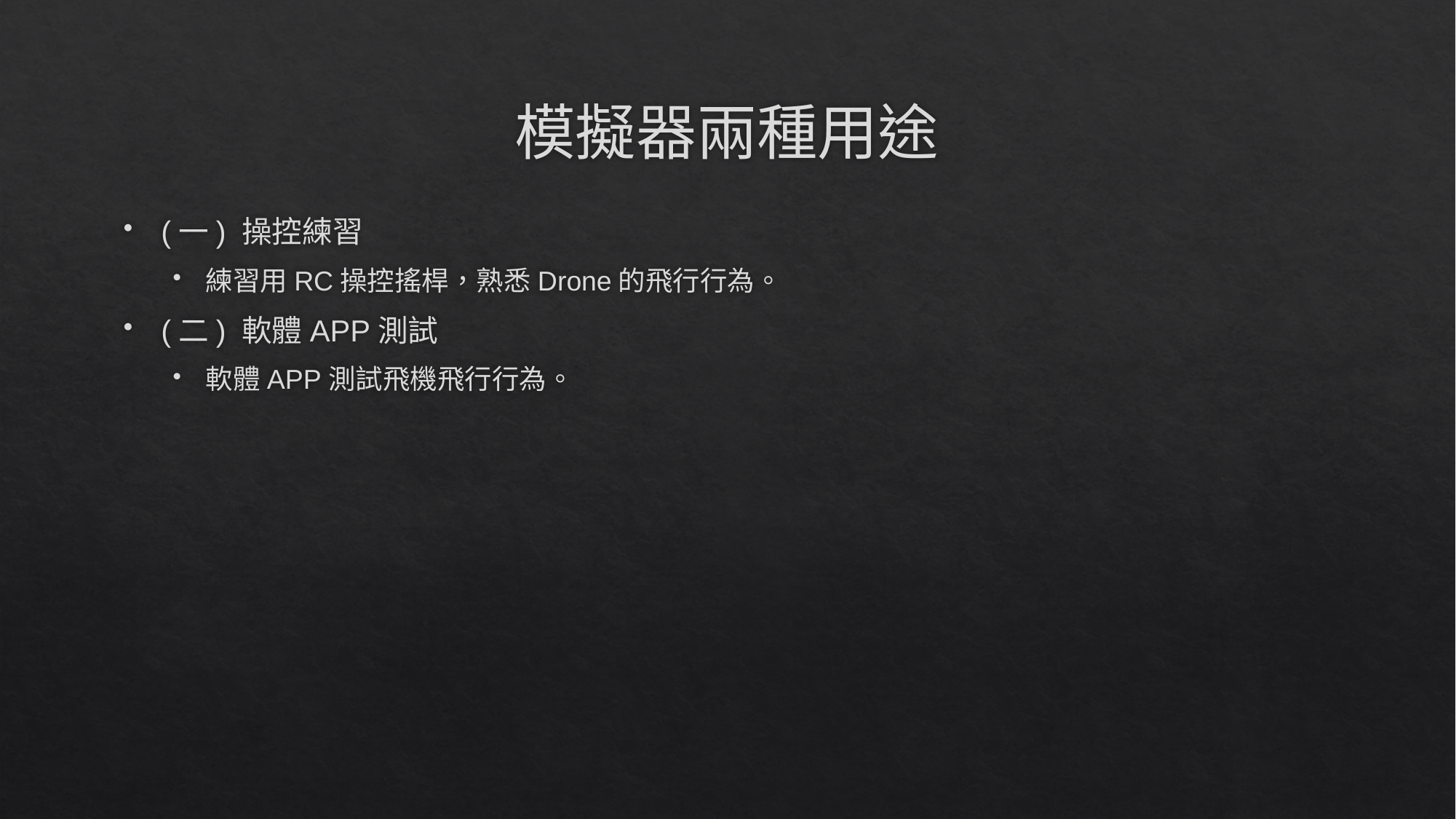

# 模擬器兩種用途
(一) 操控練習
練習用RC操控搖桿，熟悉Drone的飛行行為。
(二) 軟體APP測試
軟體APP測試飛機飛行行為。